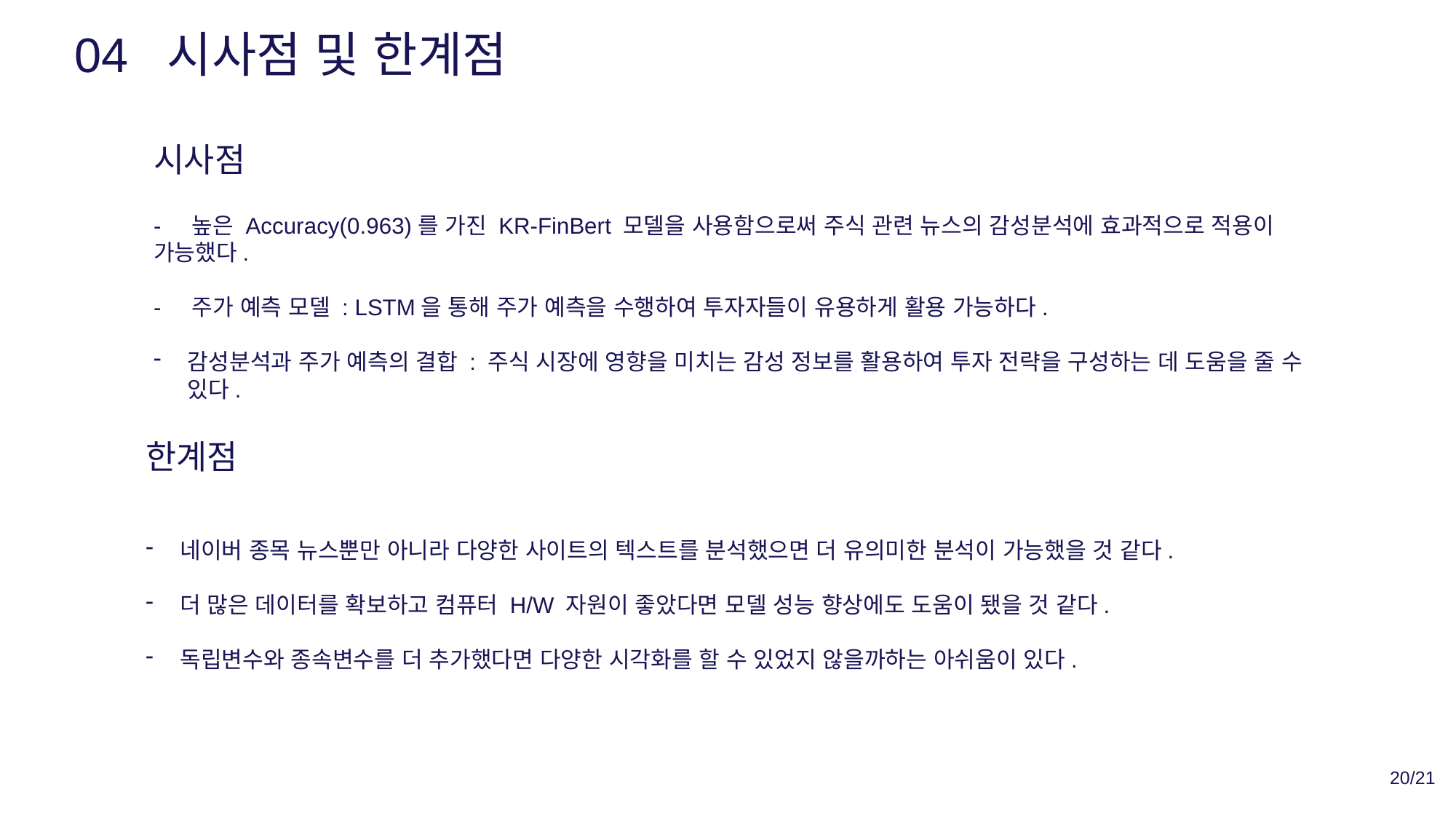

04  시사점 및 한계점
시사점

-    높은 Accuracy(0.963)를 가진 KR-FinBert 모델을 사용함으로써 주식 관련 뉴스의 감성분석에 효과적으로 적용이 가능했다.

-    주가 예측 모델 : LSTM을 통해 주가 예측을 수행하여 투자자들이 유용하게 활용 가능하다.

감성분석과 주가 예측의 결합 : 주식 시장에 영향을 미치는 감성 정보를 활용하여 투자 전략을 구성하는 데 도움을 줄 수 있다.

한계점

네이버 종목 뉴스뿐만 아니라 다양한 사이트의 텍스트를 분석했으면 더 유의미한 분석이 가능했을 것 같다.
더 많은 데이터를 확보하고 컴퓨터 H/W 자원이 좋았다면 모델 성능 향상에도 도움이 됐을 것 같다.
독립변수와 종속변수를 더 추가했다면 다양한 시각화를 할 수 있었지 않을까하는 아쉬움이 있다.

20/21